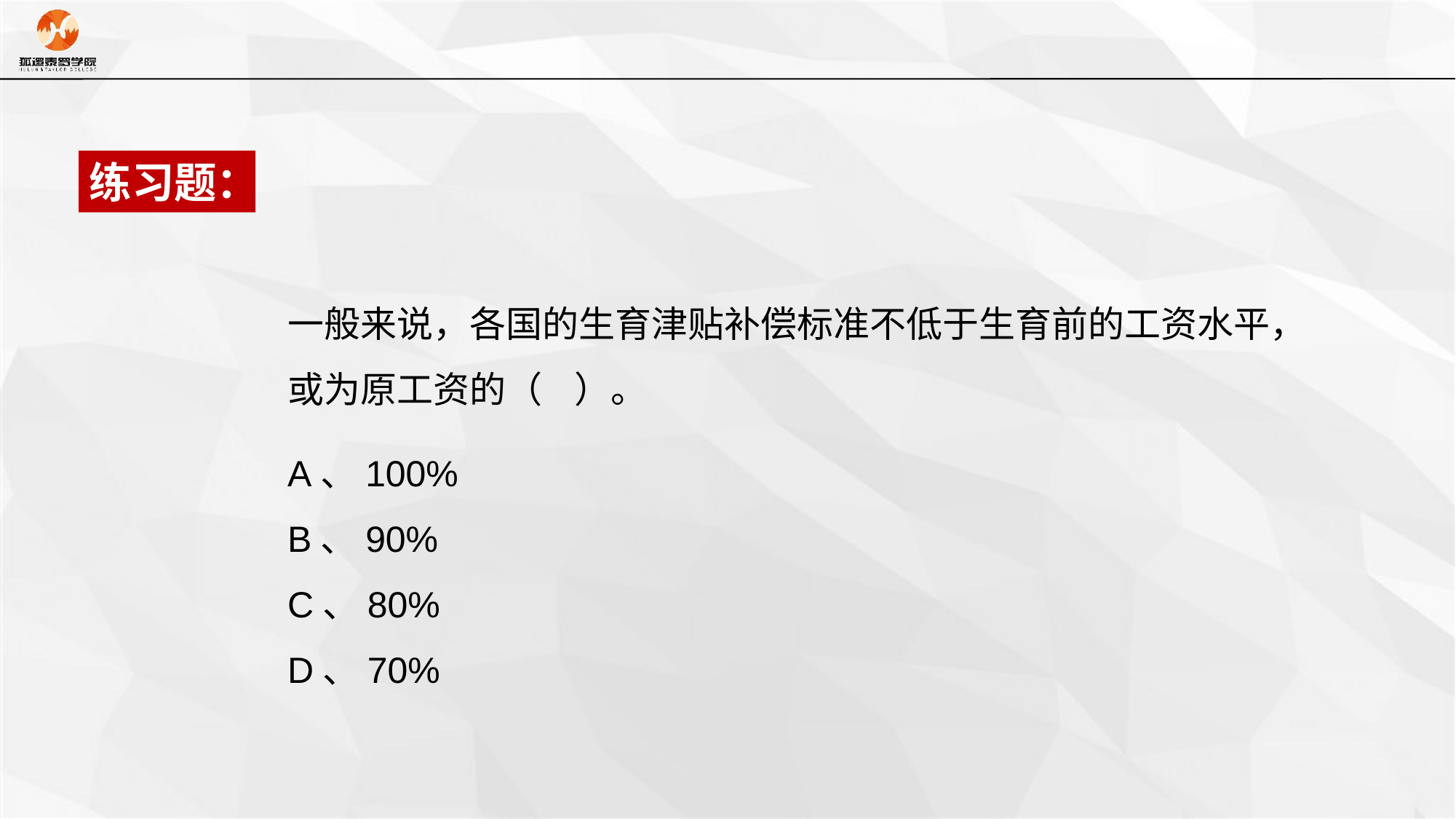

练习题：
一般来说，各国的生育津贴补偿标准不低于生育前的工资水平，或为原工资的（    ）。
A、100%
B、90%
C、80%
D、70%